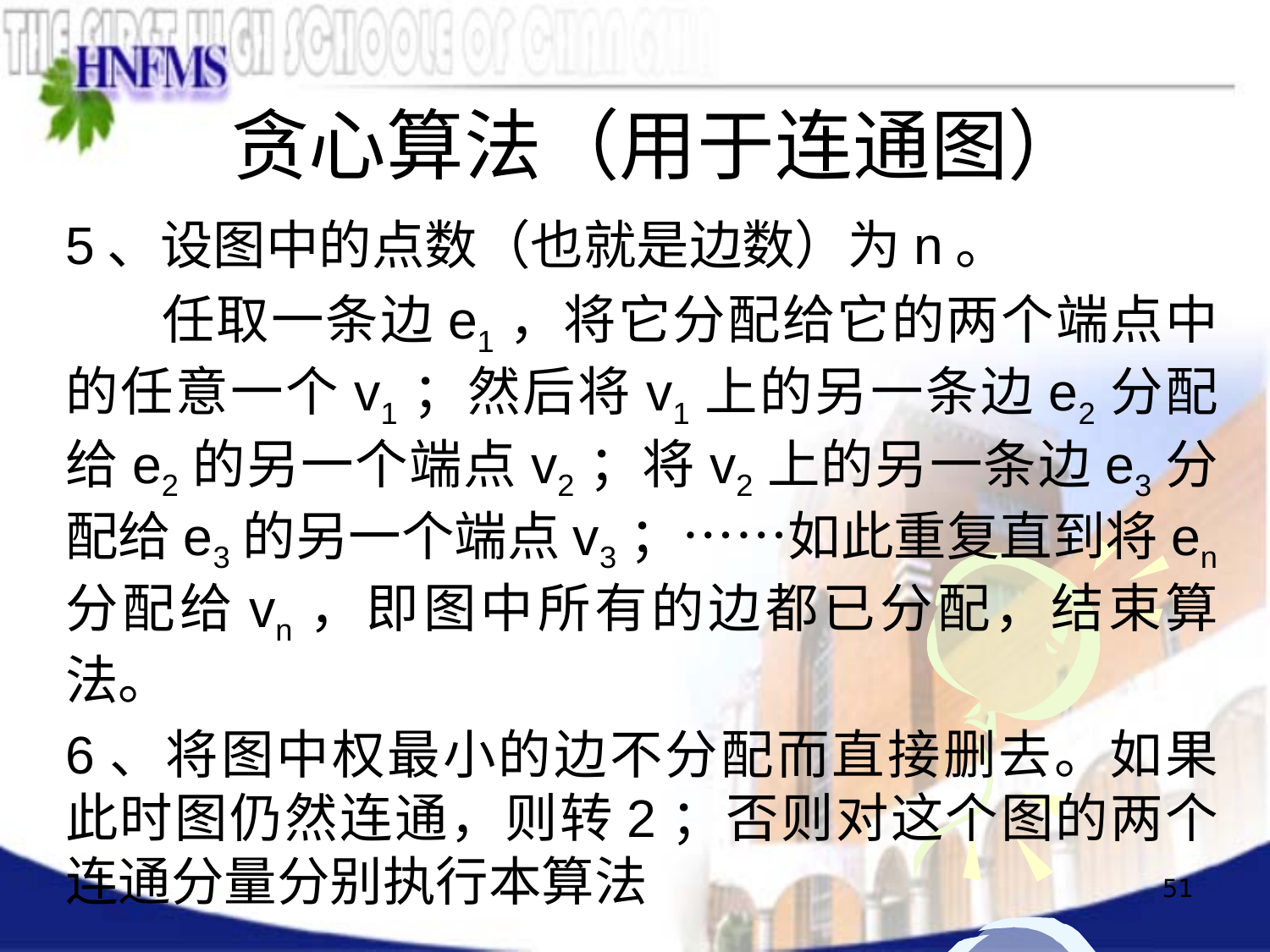

# 贪心算法（用于连通图）
5、设图中的点数（也就是边数）为n。
      任取一条边e1，将它分配给它的两个端点中的任意一个v1；然后将v1上的另一条边e2分配给e2的另一个端点v2；将v2上的另一条边e3分配给e3的另一个端点v3；……如此重复直到将en分配给vn，即图中所有的边都已分配，结束算法。
6、将图中权最小的边不分配而直接删去。如果此时图仍然连通，则转2；否则对这个图的两个连通分量分别执行本算法
51